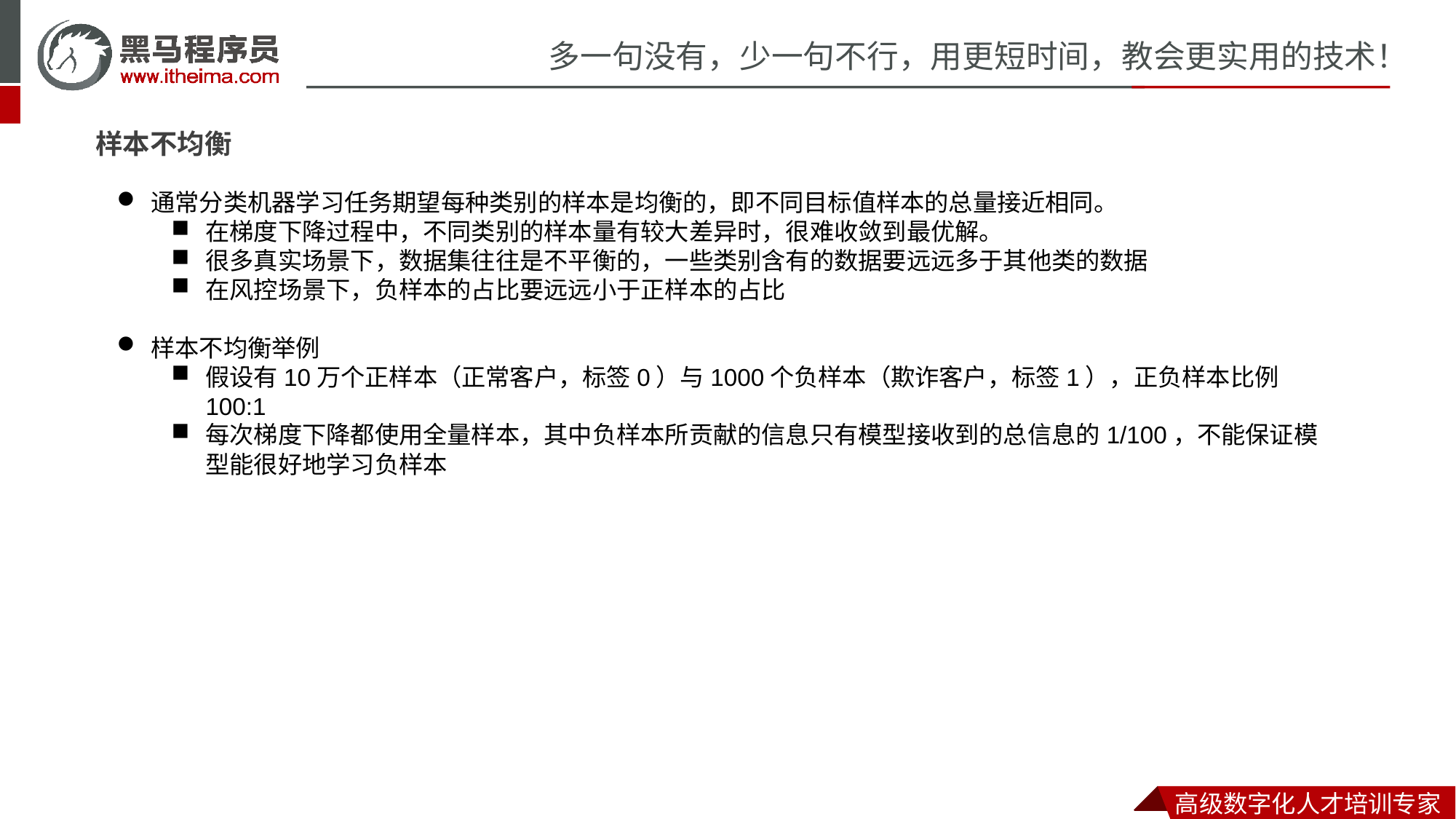

样本不均衡
通常分类机器学习任务期望每种类别的样本是均衡的，即不同目标值样本的总量接近相同。
在梯度下降过程中，不同类别的样本量有较大差异时，很难收敛到最优解。
很多真实场景下，数据集往往是不平衡的，一些类别含有的数据要远远多于其他类的数据
在风控场景下，负样本的占比要远远小于正样本的占比

样本不均衡举例
假设有10万个正样本（正常客户，标签0）与1000个负样本（欺诈客户，标签1），正负样本比例100:1
每次梯度下降都使用全量样本，其中负样本所贡献的信息只有模型接收到的总信息的1/100，不能保证模型能很好地学习负样本